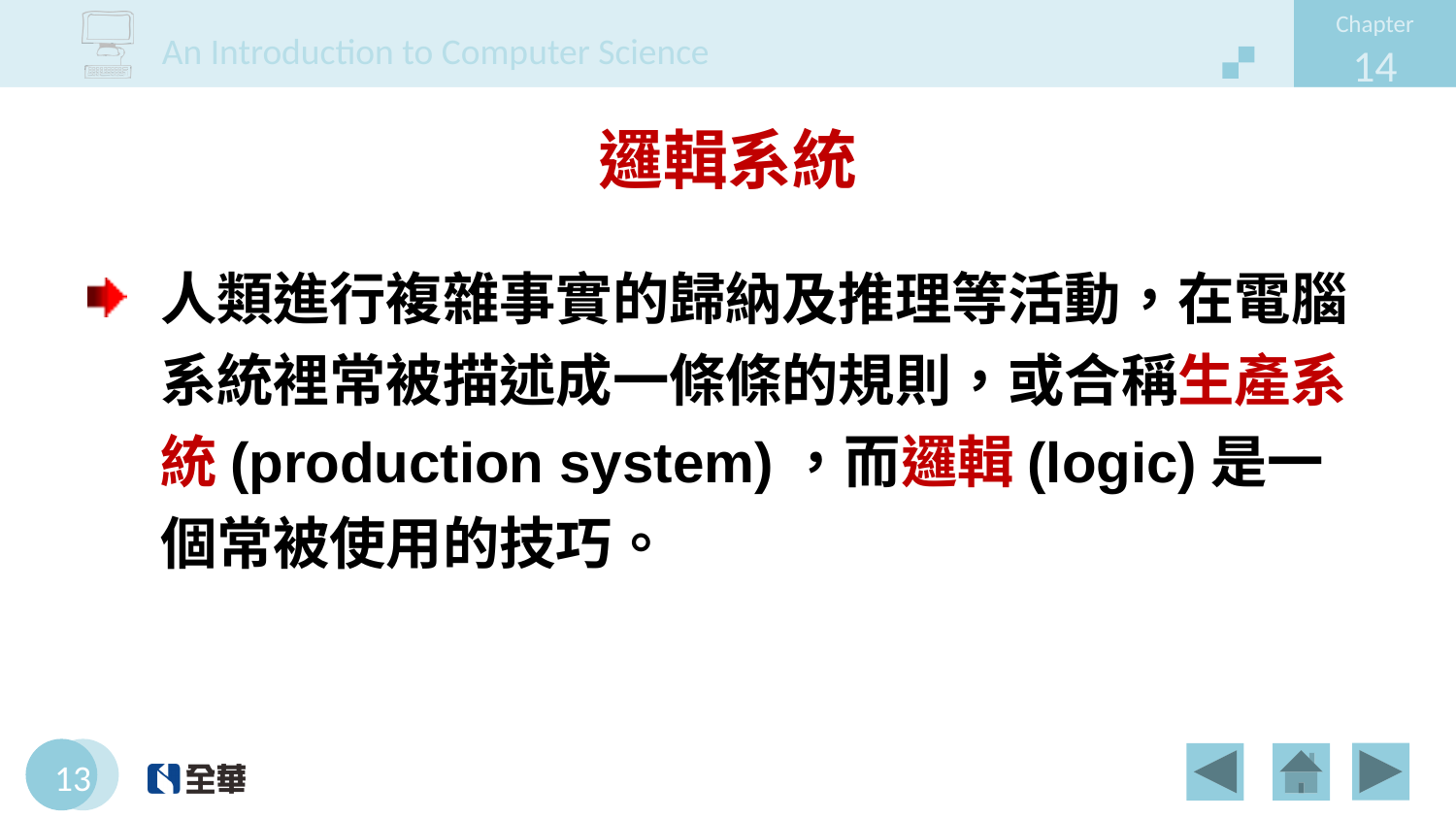

# 邏輯系統
人類進行複雜事實的歸納及推理等活動，在電腦系統裡常被描述成一條條的規則，或合稱生產系統(production system)，而邏輯(logic)是一個常被使用的技巧。